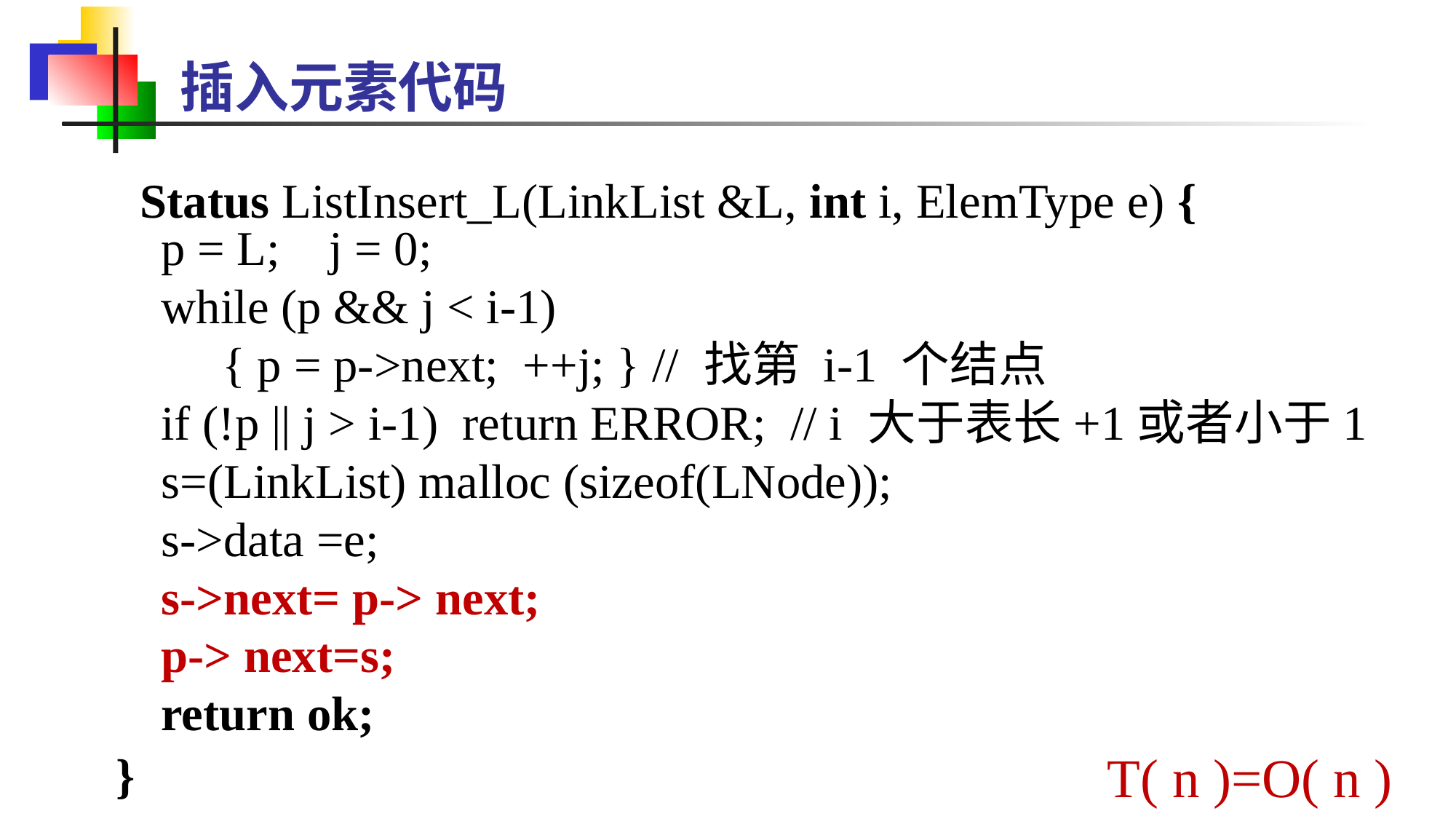

插入元素代码
  Status ListInsert_L(LinkList &L, int i, ElemType e) {

}
p = L;    j = 0;
while (p && j < i-1)
     { p = p->next;  ++j; } // 找第 i-1 个结点
if (!p || j > i-1)  return ERROR;  // i 大于表长+1或者小于1
s=(LinkList) malloc (sizeof(LNode));
s->data =e;
s->next= p-> next;
p-> next=s;
return ok;

 T( n )=O( n )